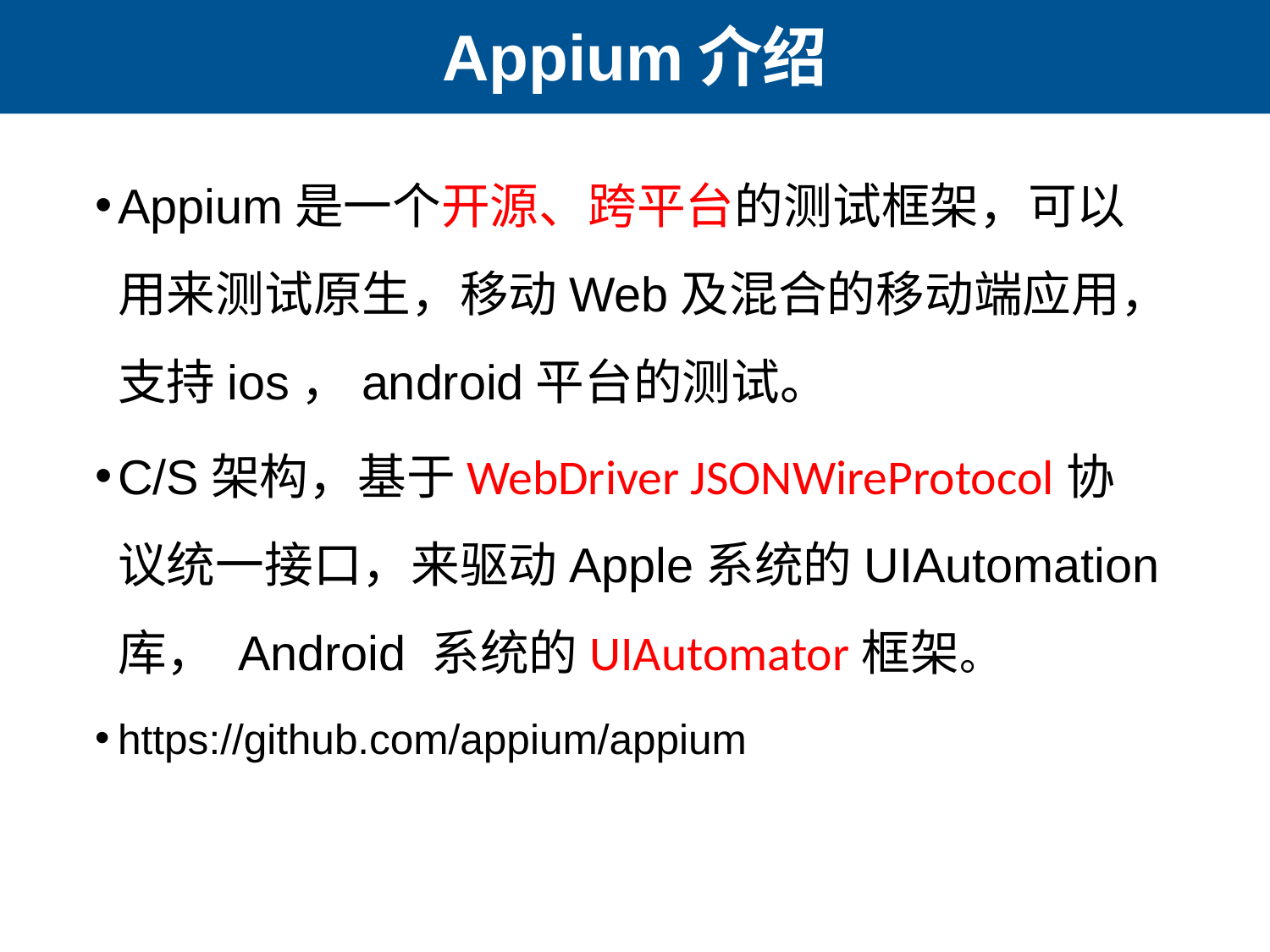

# Appium介绍
Appium是一个开源、跨平台的测试框架，可以用来测试原生，移动Web及混合的移动端应用，支持ios，android平台的测试。
C/S架构，基于WebDriver JSONWireProtocol协议统一接口，来驱动Apple系统的UIAutomation库， Android 系统的UIAutomator框架。
https://github.com/appium/appium